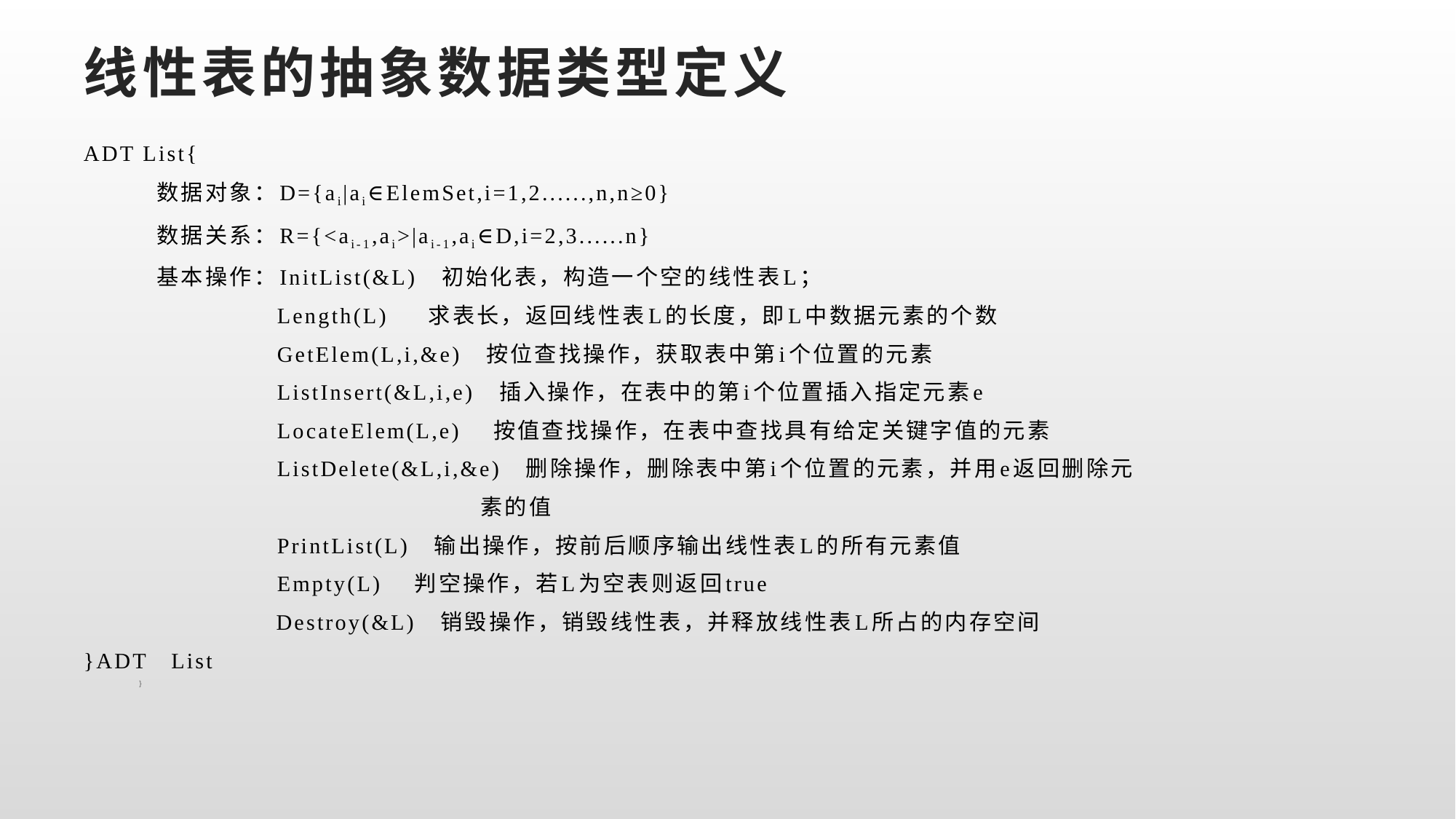

# 线性表的抽象数据类型定义
ADT List{
          数据对象：D={ai|ai∈ElemSet,i=1,2......,n,n≥0}
          数据关系：R={<ai-1,ai>|ai-1,ai∈D,i=2,3......n}
          基本操作：InitList(&L)   初始化表，构造一个空的线性表L；
                         Length(L)     求表长，返回线性表L的长度，即L中数据元素的个数
                         GetElem(L,i,&e)   按位查找操作，获取表中第i个位置的元素
                         ListInsert(&L,i,e)   插入操作，在表中的第i个位置插入指定元素e
                         LocateElem(L,e)    按值查找操作，在表中查找具有给定关键字值的元素
                         ListDelete(&L,i,&e)   删除操作，删除表中第i个位置的元素，并用e返回删除元
                                                       素的值
                         PrintList(L)   输出操作，按前后顺序输出线性表L的所有元素值
                         Empty(L)    判空操作，若L为空表则返回true
                       Destroy(&L)   销毁操作，销毁线性表，并释放线性表L所占的内存空间
}ADT   List
             }